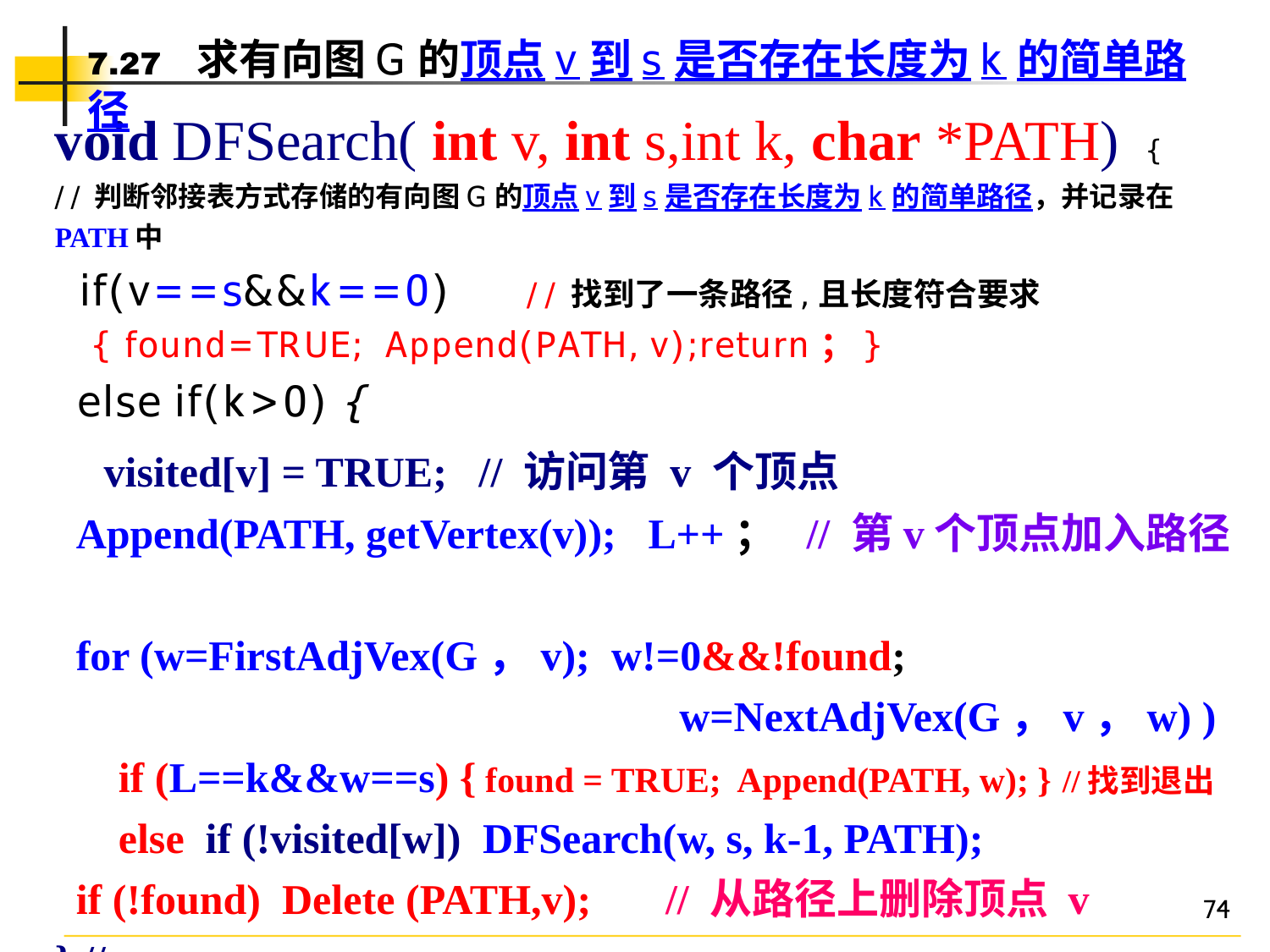

7.27 求有向图G的顶点v到s是否存在长度为k的简单路径
void DFSearch( int v, int s,int k, char *PATH)  {
//判断邻接表方式存储的有向图G的顶点v到s是否存在长度为k的简单路径，并记录在PATH中
   if(v==s&&k==0)      //找到了一条路径,且长度符合要求
     { found=TRUE;  Append(PATH, v);return；}
  else if(k>0) {
    visited[v] = TRUE;   // 访问第 v 个顶点
  Append(PATH, getVertex(v));   L++；  // 第v个顶点加入路径
  for (w=FirstAdjVex(G，v);  w!=0&&!found;
                                                           w=NextAdjVex(G，v，w) )
      if (L==k&&w==s) { found = TRUE;  Append(PATH, w); } //找到退出
      else  if (!visited[w])  DFSearch(w, s, k-1, PATH);
  if (!found)  Delete (PATH,v);       // 从路径上删除顶点 v
} //
74